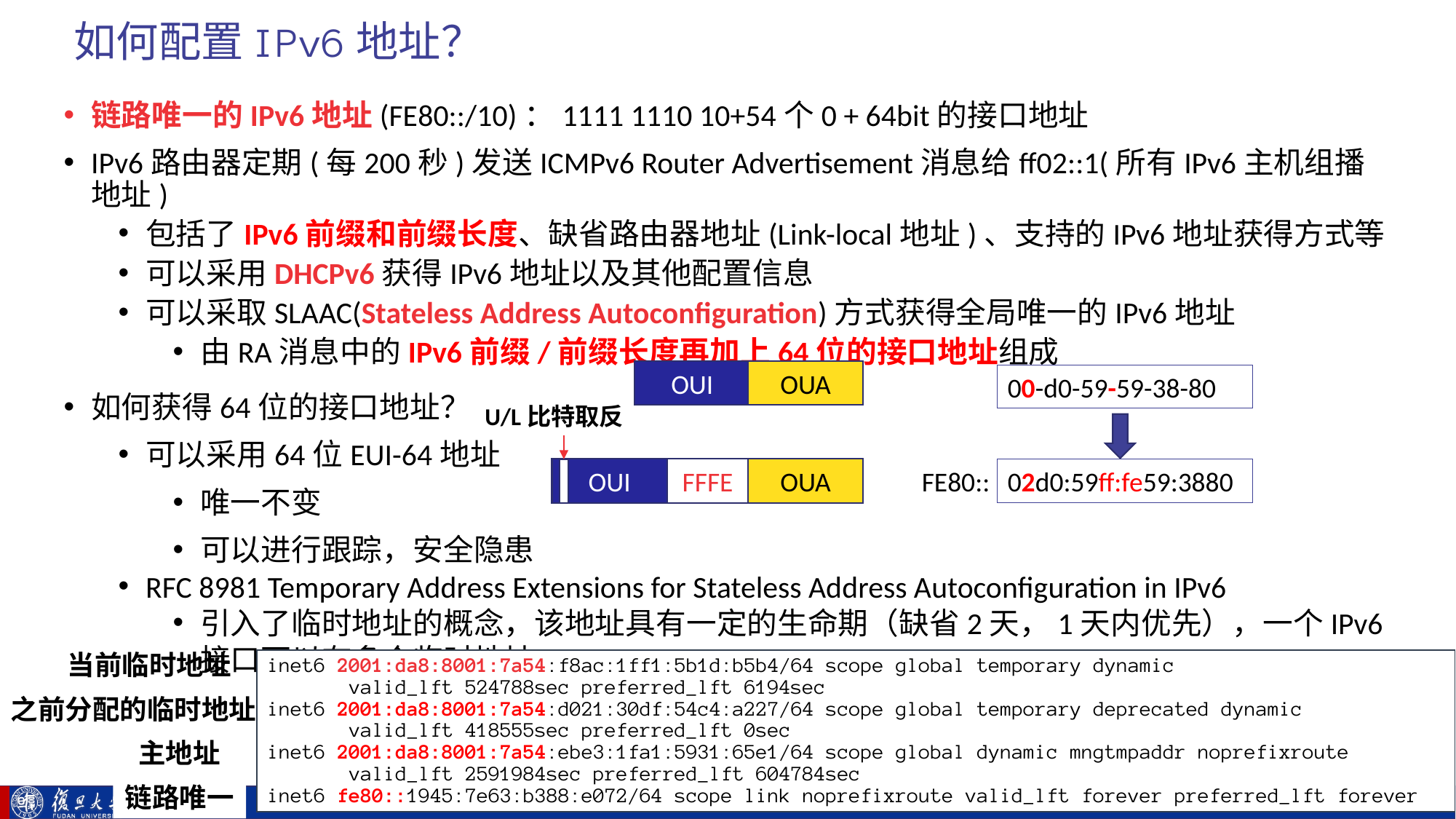

# 如何配置IPv6地址？
链路唯一的IPv6地址(FE80::/10)：1111 1110 10+54个0 + 64bit的接口地址
IPv6路由器定期(每200秒)发送ICMPv6 Router Advertisement消息给ff02::1(所有IPv6主机组播地址)
包括了IPv6前缀和前缀长度、缺省路由器地址(Link-local地址)、支持的IPv6地址获得方式等
可以采用DHCPv6获得IPv6地址以及其他配置信息
可以采取SLAAC(Stateless Address Autoconfiguration)方式获得全局唯一的IPv6地址
由RA消息中的IPv6前缀/前缀长度再加上64位的接口地址组成
如何获得64位的接口地址？
可以采用64位EUI-64地址
唯一不变
可以进行跟踪，安全隐患
RFC 8981 Temporary Address Extensions for Stateless Address Autoconfiguration in IPv6
引入了临时地址的概念，该地址具有一定的生命期（缺省2天，1天内优先），一个IPv6接口可以有多个临时地址

OUI
OUA
U/L比特取反
OUI
FFFE
OUA

00-d0-59-59-38-80

FE80::
02d0:59ff:fe59:3880
当前临时地址
inet6 2001:da8:8001:7a54:f8ac:1ff1:5b1d:b5b4/64 scope global temporary dynamic
       valid_lft 524788sec preferred_lft 6194sec
inet6 2001:da8:8001:7a54:d021:30df:54c4:a227/64 scope global temporary deprecated dynamic
       valid_lft 418555sec preferred_lft 0sec
inet6 2001:da8:8001:7a54:ebe3:1fa1:5931:65e1/64 scope global dynamic mngtmpaddr noprefixroute
       valid_lft 2591984sec preferred_lft 604784sec
inet6 fe80::1945:7e63:b388:e072/64 scope link noprefixroute valid_lft forever preferred_lft forever
之前分配的临时地址
主地址
链路唯一